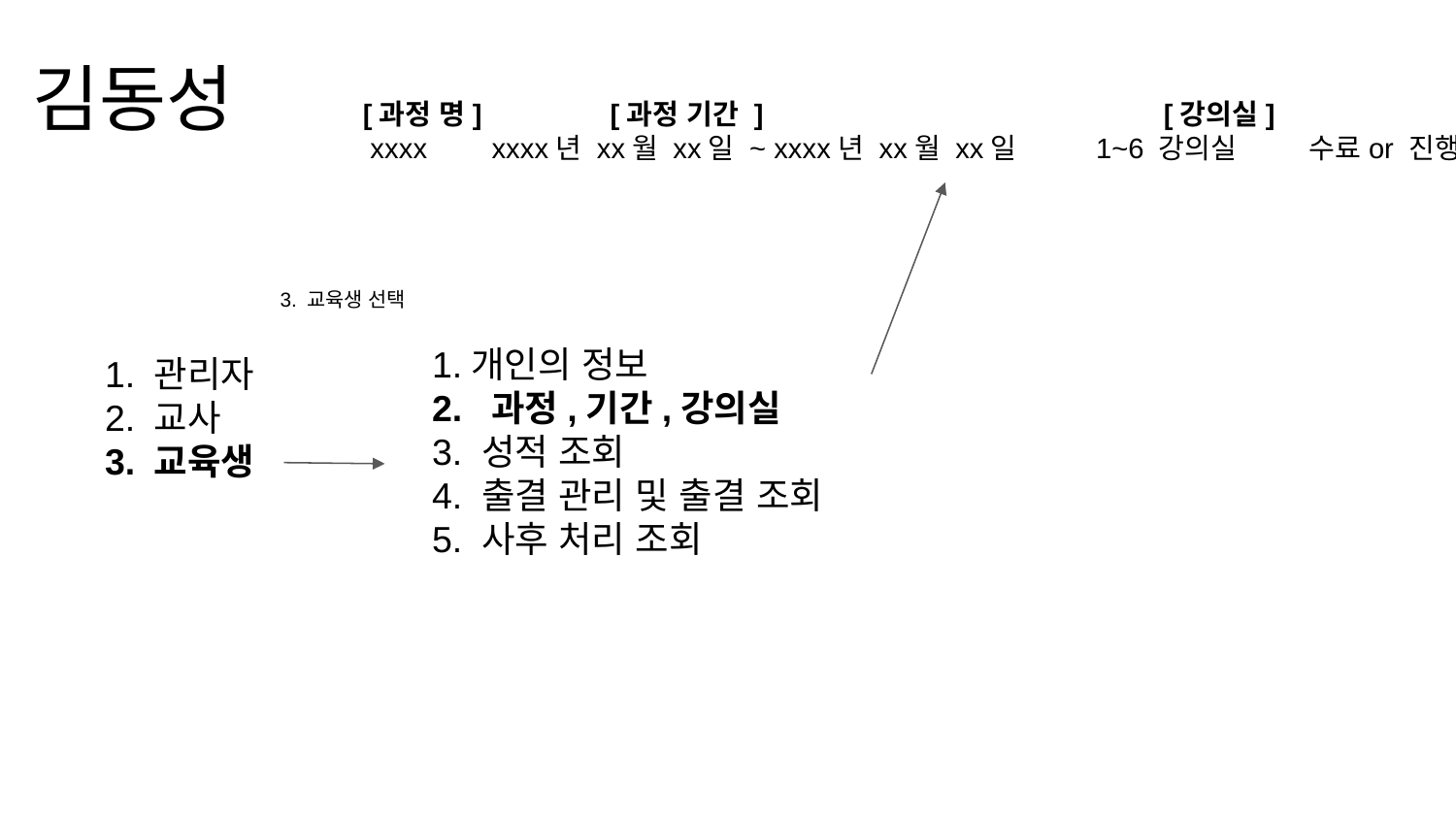

# 김동성

[과정 명]                [과정 기간 ]                                 	[강의실]  		[강의실]
          xxxx        xxxx년 xx월 xx일 ~ xxxx년 xx월 xx일         1~6 강의실 	수료or 진행중

3. 교육생 선택

1.개인의 정보
2.  과정,기간,강의실
3. 성적 조회
4. 출결 관리 및 출결 조회
5. 사후 처리 조회

1. 관리자
2. 교사
3. 교육생